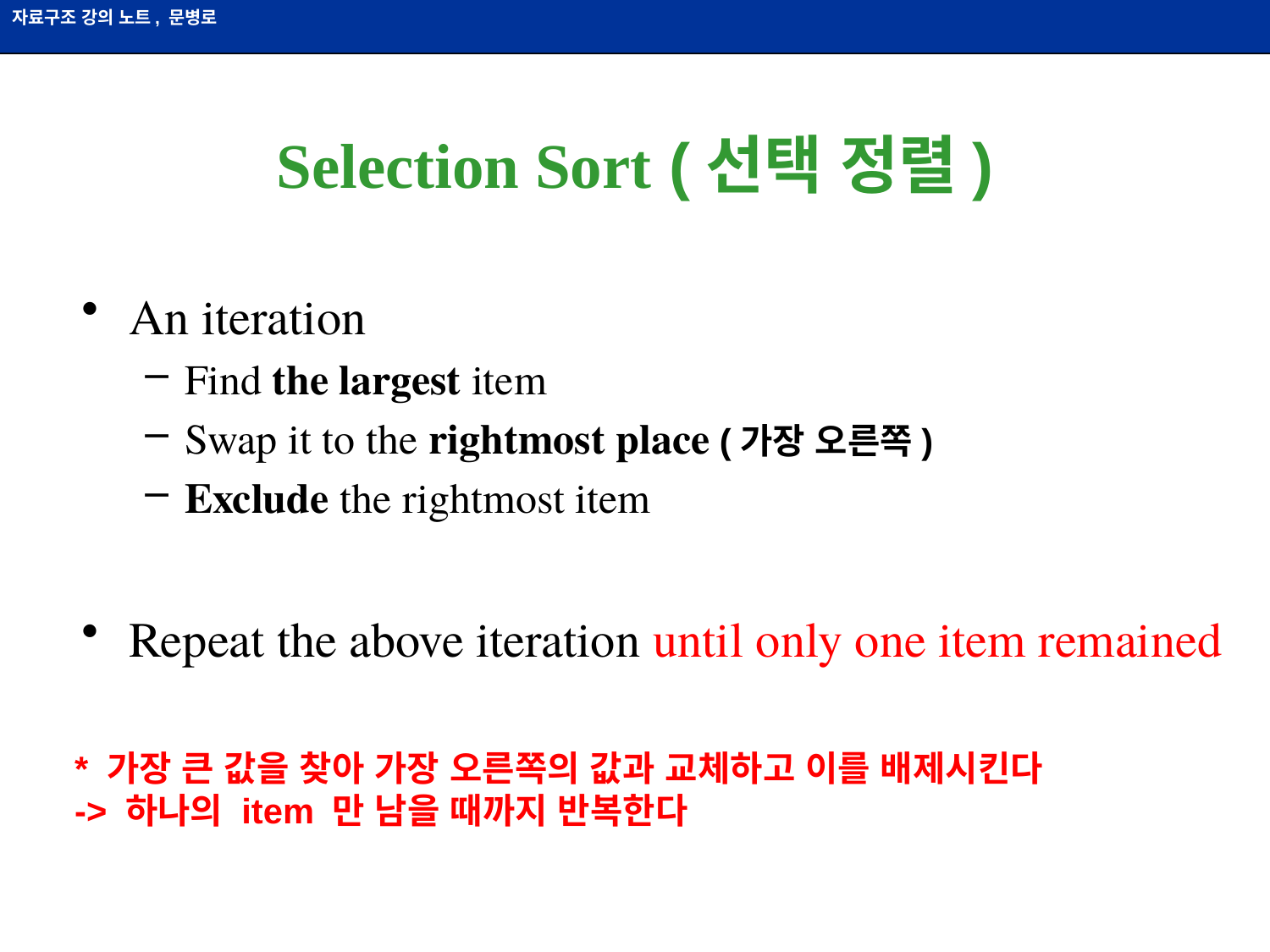

# Selection Sort (선택 정렬)
An iteration
Find the largest item
Swap it to the rightmost place (가장 오른쪽)
Exclude the rightmost item

Repeat the above iteration until only one item remained
* 가장 큰 값을 찾아 가장 오른쪽의 값과 교체하고 이를 배제시킨다
-> 하나의 item 만 남을 때까지 반복한다